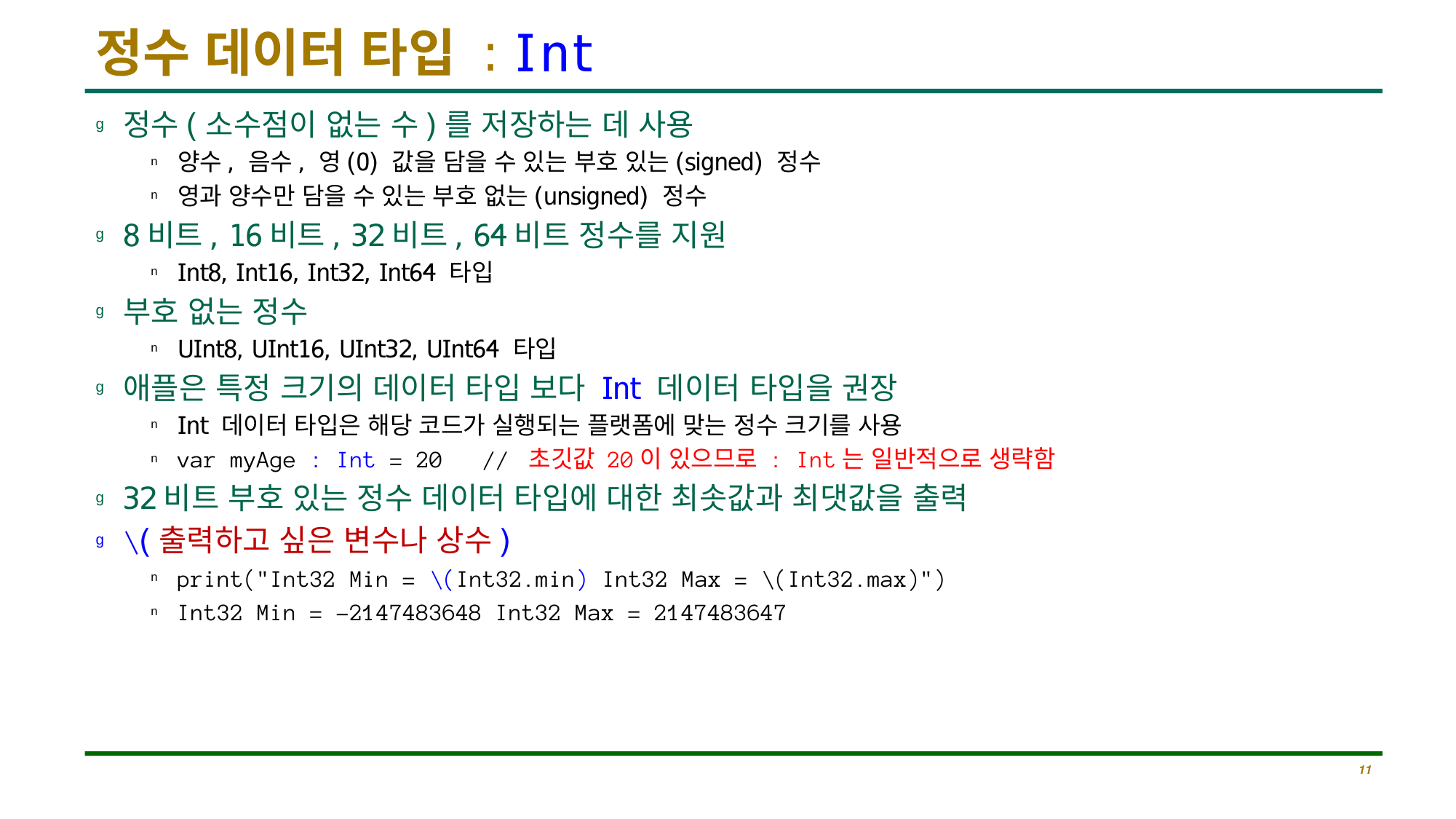

# 정수 데이터 타입 : Int
정수(소수점이 없는 수)를 저장하는 데 사용
양수, 음수, 영(0) 값을 담을 수 있는 부호 있는(signed) 정수
영과 양수만 담을 수 있는 부호 없는(unsigned) 정수
8비트, 16비트, 32비트, 64비트 정수를 지원
Int8, Int16, Int32, Int64 타입
부호 없는 정수
UInt8, UInt16, UInt32, UInt64 타입
애플은 특정 크기의 데이터 타입 보다 Int 데이터 타입을 권장
Int 데이터 타입은 해당 코드가 실행되는 플랫폼에 맞는 정수 크기를 사용
var myAge : Int = 20   // 초깃값 20이 있으므로 : Int는 일반적으로 생략함
32비트 부호 있는 정수 데이터 타입에 대한 최솟값과 최댓값을 출력
\(출력하고 싶은 변수나 상수)
print("Int32 Min = \(Int32.min) Int32 Max = \(Int32.max)")
Int32 Min = -2147483648 Int32 Max = 2147483647